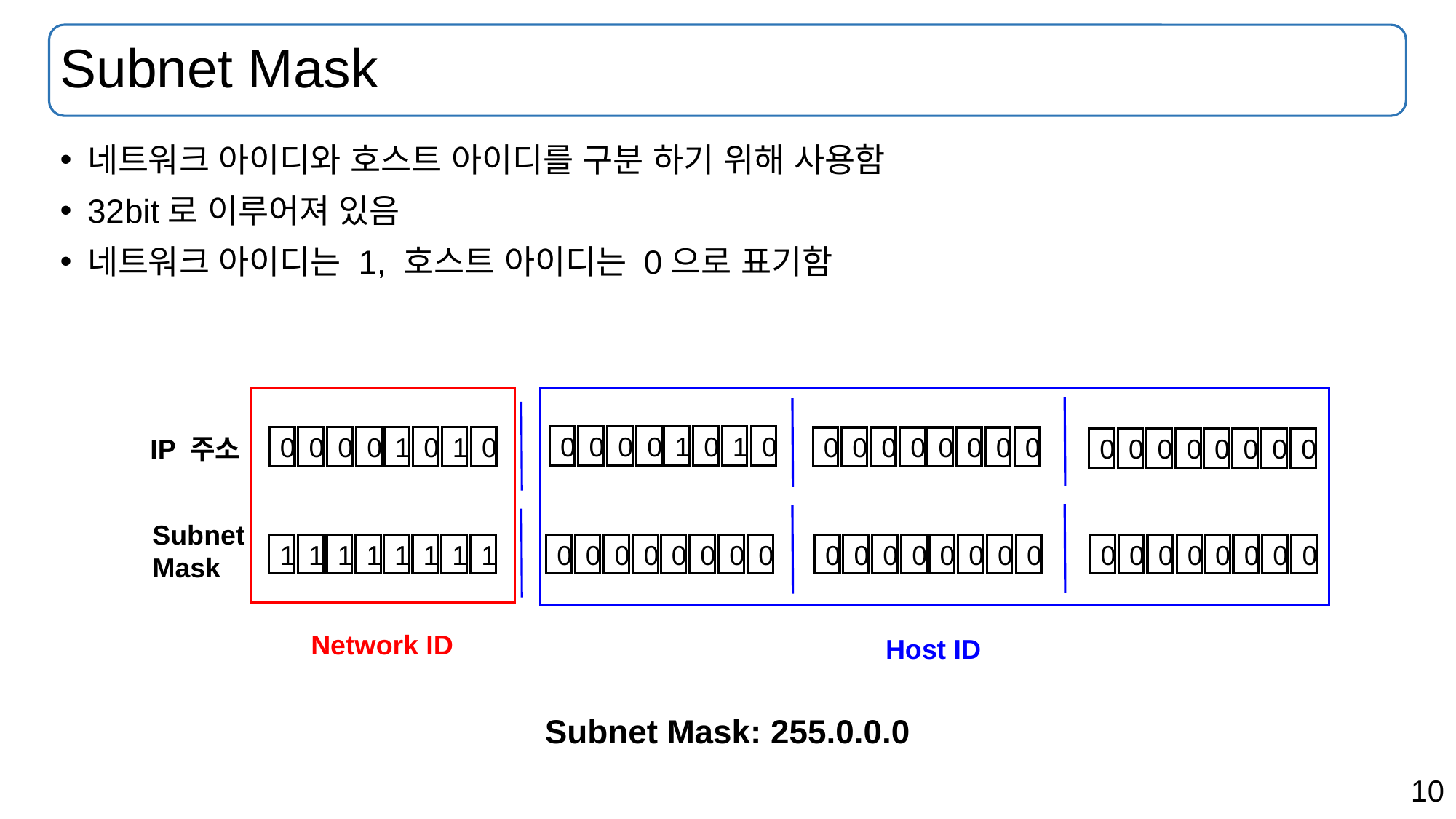

# Subnet Mask
네트워크 아이디와 호스트 아이디를 구분 하기 위해 사용함
32bit로 이루어져 있음
네트워크 아이디는 1, 호스트 아이디는 0으로 표기함

IP 주소
0
0
0
0
1
0
1
0
0
0
0
0
1
0
1
0
0
0
0
0
0
0
0
0
0
0
0
0
0
0
0
0
Subnet
Mask
1
1
1
1
1
1
1
1
0
0
0
0
0
0
0
0
0
0
0
0
0
0
0
0
0
0
0
0
0
0
0
0
Network ID
Host ID
Subnet Mask: 255.0.0.0